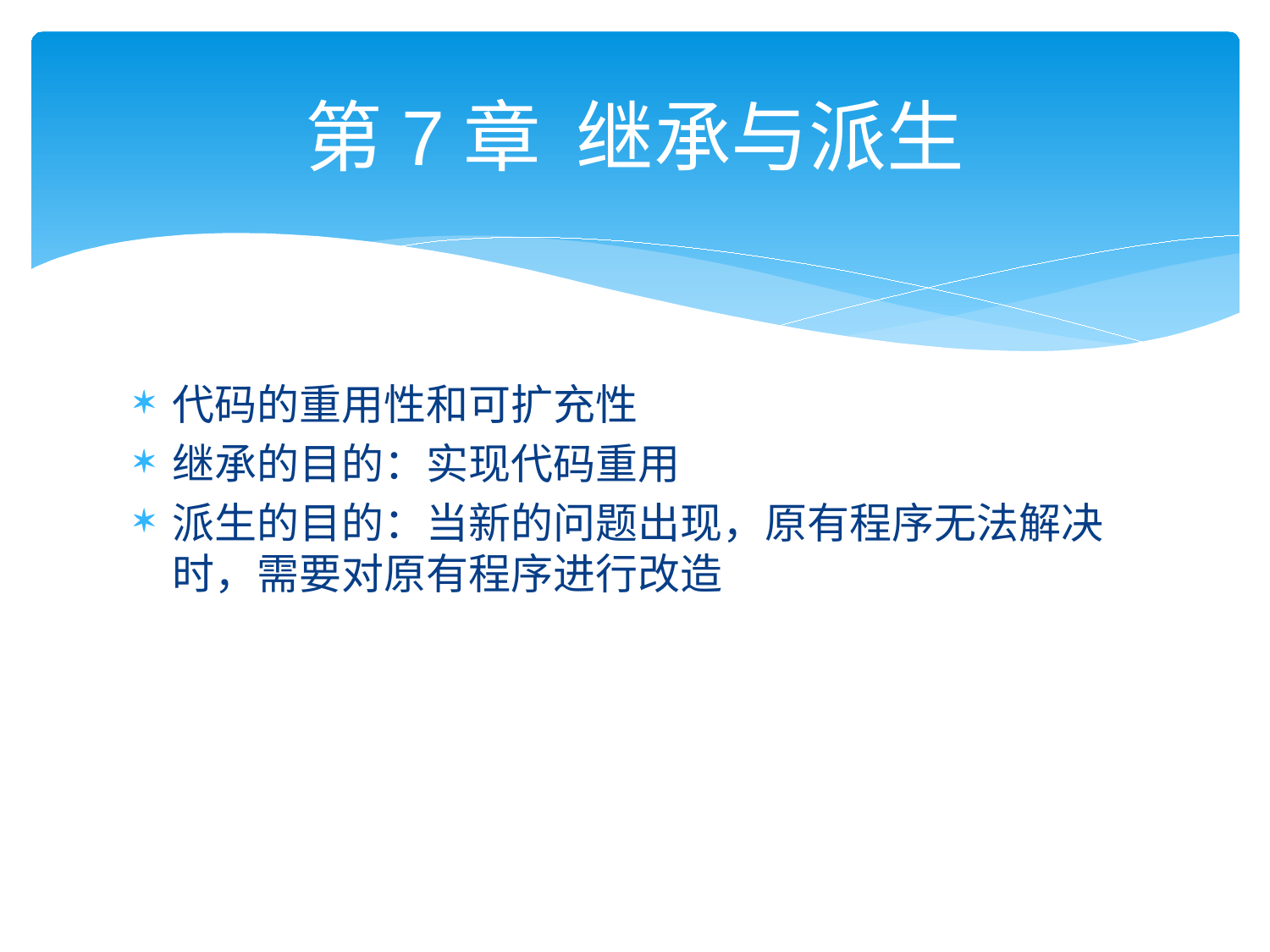

# 第7章  继承与派生
代码的重用性和可扩充性
继承的目的：实现代码重用
派生的目的：当新的问题出现，原有程序无法解决时，需要对原有程序进行改造